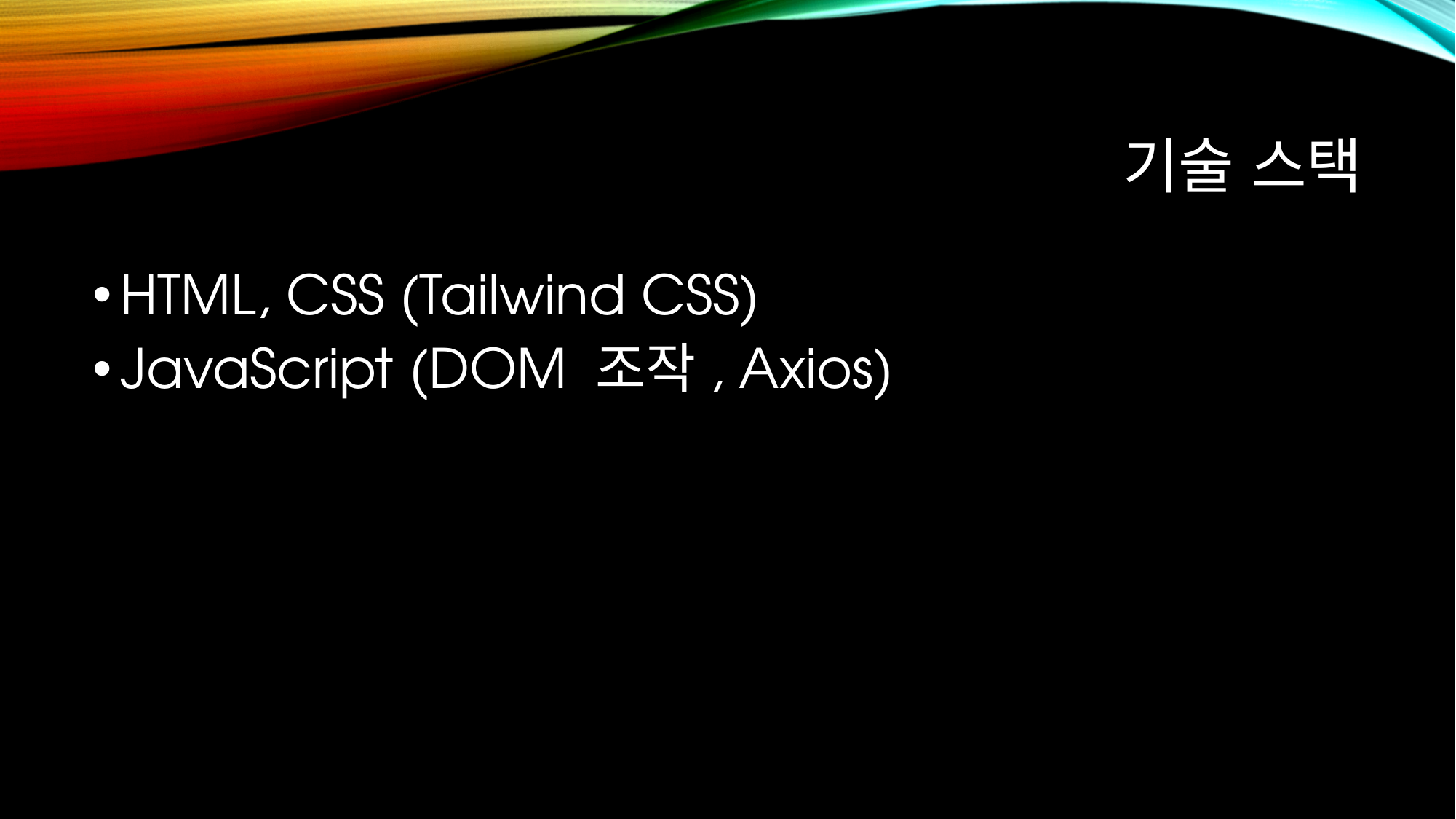

# 기술 스택
HTML, CSS (Tailwind CSS)
JavaScript (DOM 조작, Axios)